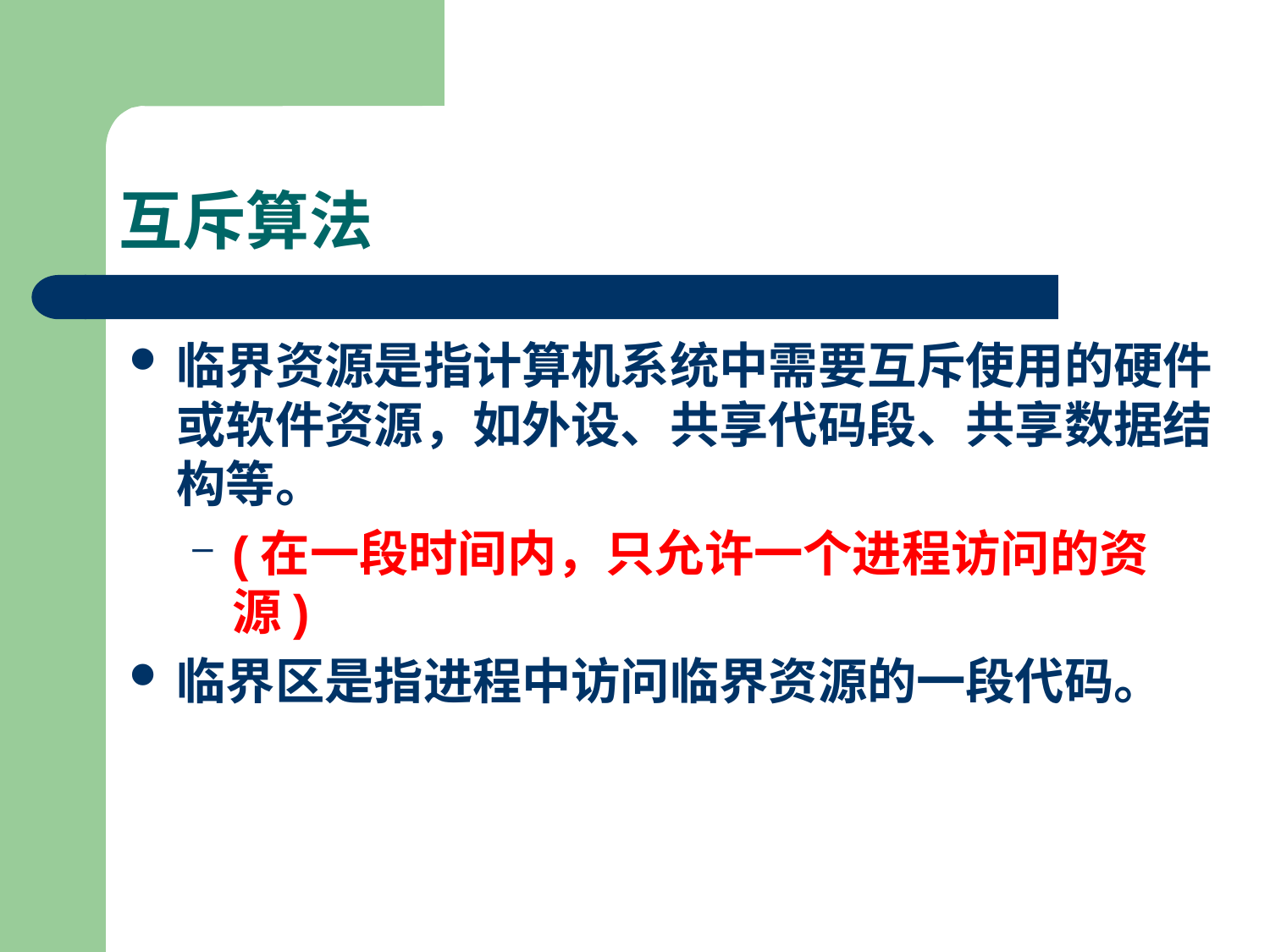

# 互斥算法
临界资源是指计算机系统中需要互斥使用的硬件或软件资源，如外设、共享代码段、共享数据结构等。
(在一段时间内，只允许一个进程访问的资源)
临界区是指进程中访问临界资源的一段代码。